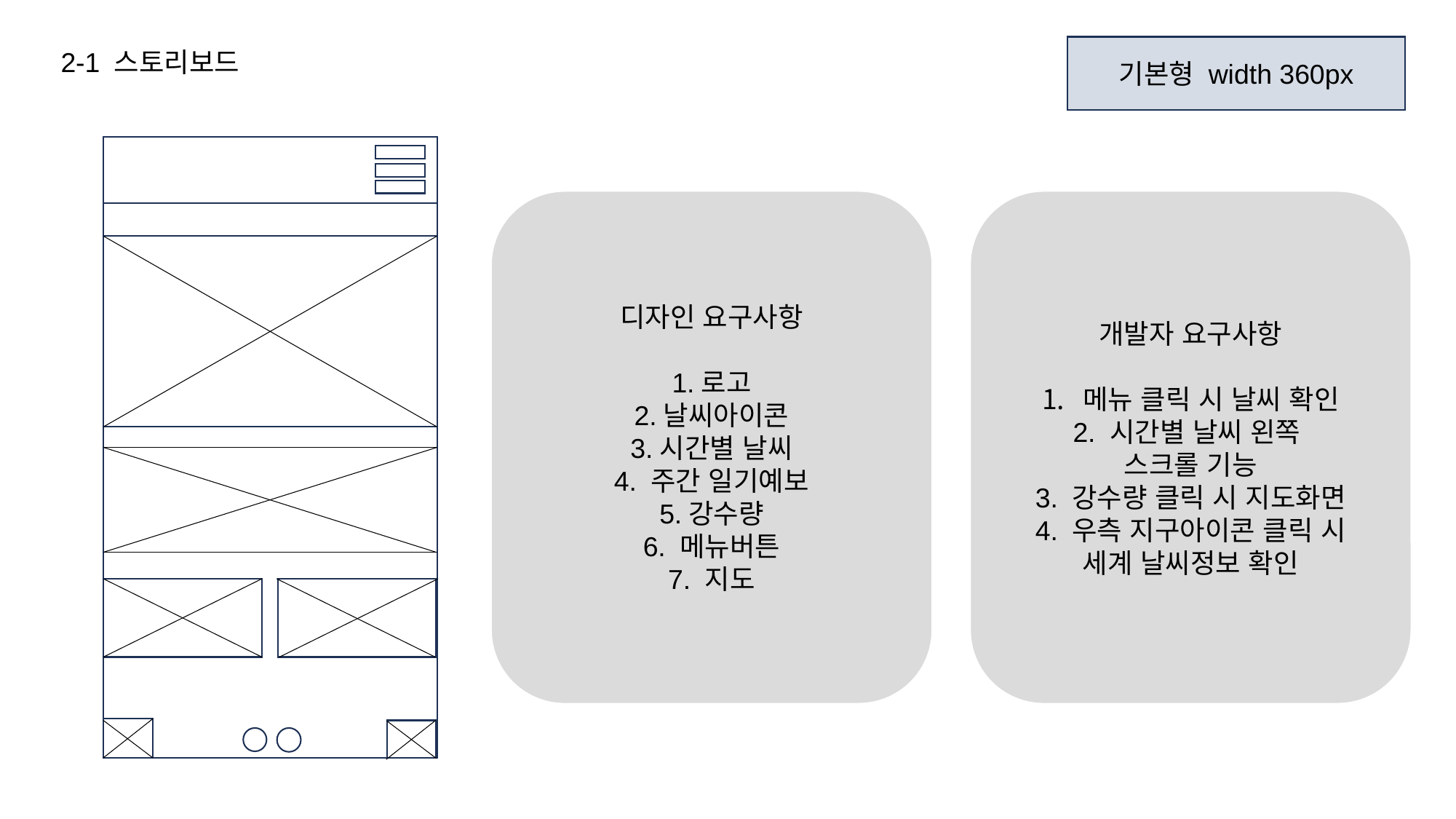

기본형 width 360px
2-1 스토리보드

디자인 요구사항

1.로고
2.날씨아이콘
3.시간별 날씨
4. 주간 일기예보
5.강수량
6. 메뉴버튼
7. 지도
개발자 요구사항

메뉴 클릭 시 날씨 확인
2. 시간별 날씨 왼쪽
스크롤 기능
3. 강수량 클릭 시 지도화면
4. 우측 지구아이콘 클릭 시
세계 날씨정보 확인